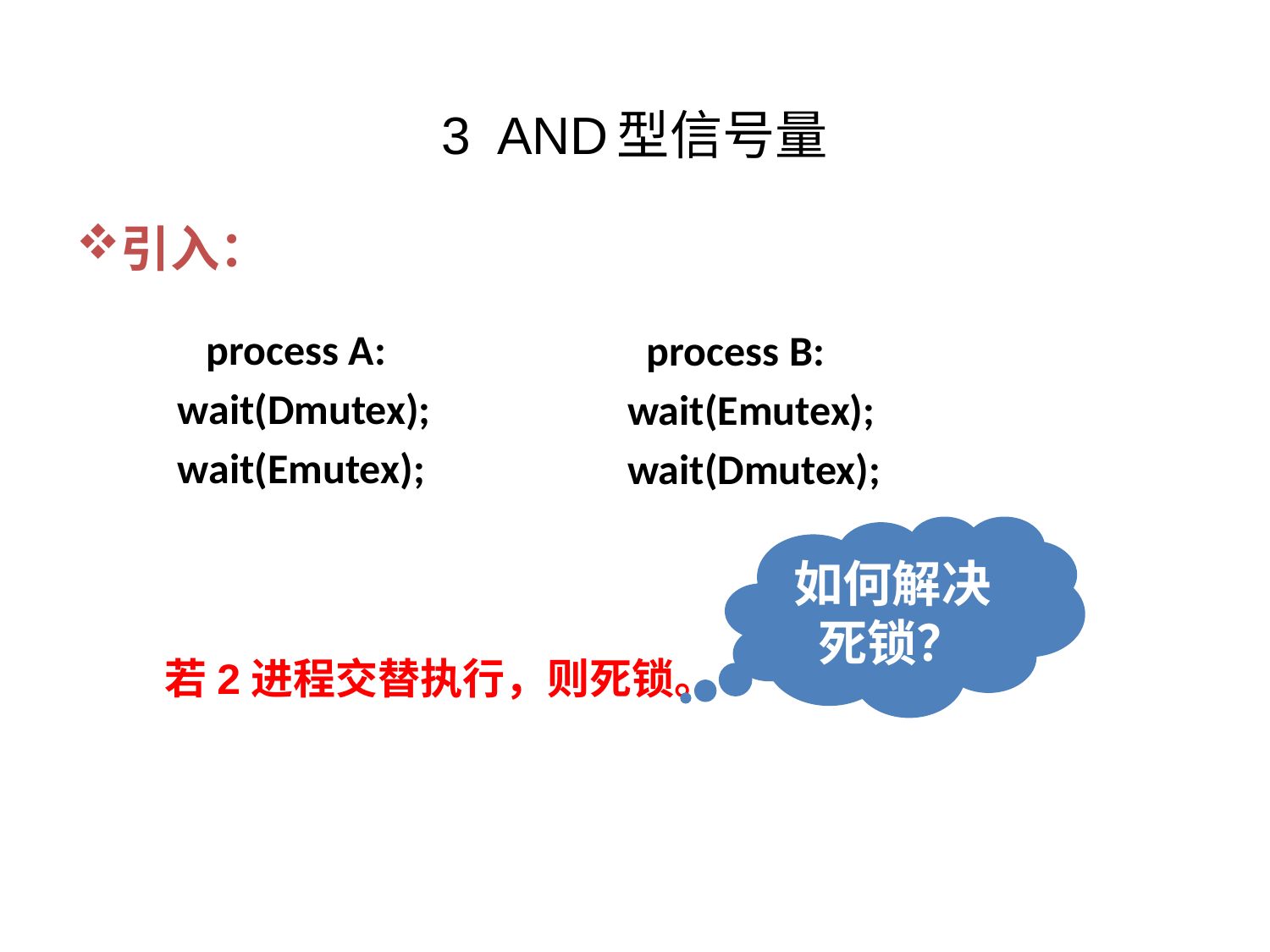

# 3  AND型信号量
引入：
   process A:
wait(Dmutex);
wait(Emutex);
  process B:
wait(Emutex);
wait(Dmutex);
如何解决死锁？
若2进程交替执行，则死锁。